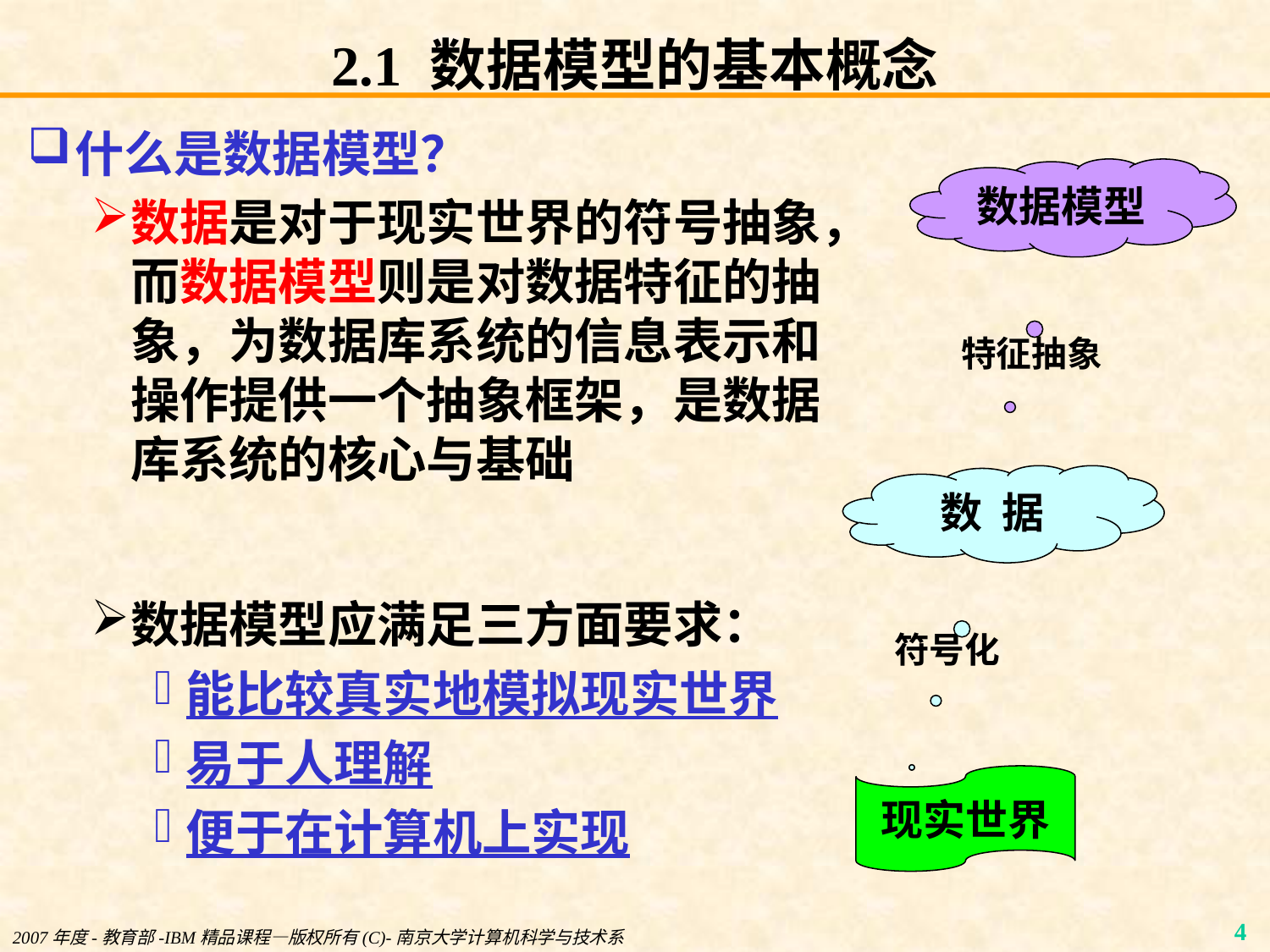

# 2.1 数据模型的基本概念
什么是数据模型？
数据是对于现实世界的符号抽象，而数据模型则是对数据特征的抽象，为数据库系统的信息表示和操作提供一个抽象框架，是数据库系统的核心与基础

数据模型应满足三方面要求：
能比较真实地模拟现实世界
易于人理解
便于在计算机上实现
数据模型
特征抽象
数  据
符号化
现实世界
4
2007年度-教育部-IBM精品课程—版权所有(C)-南京大学计算机科学与技术系